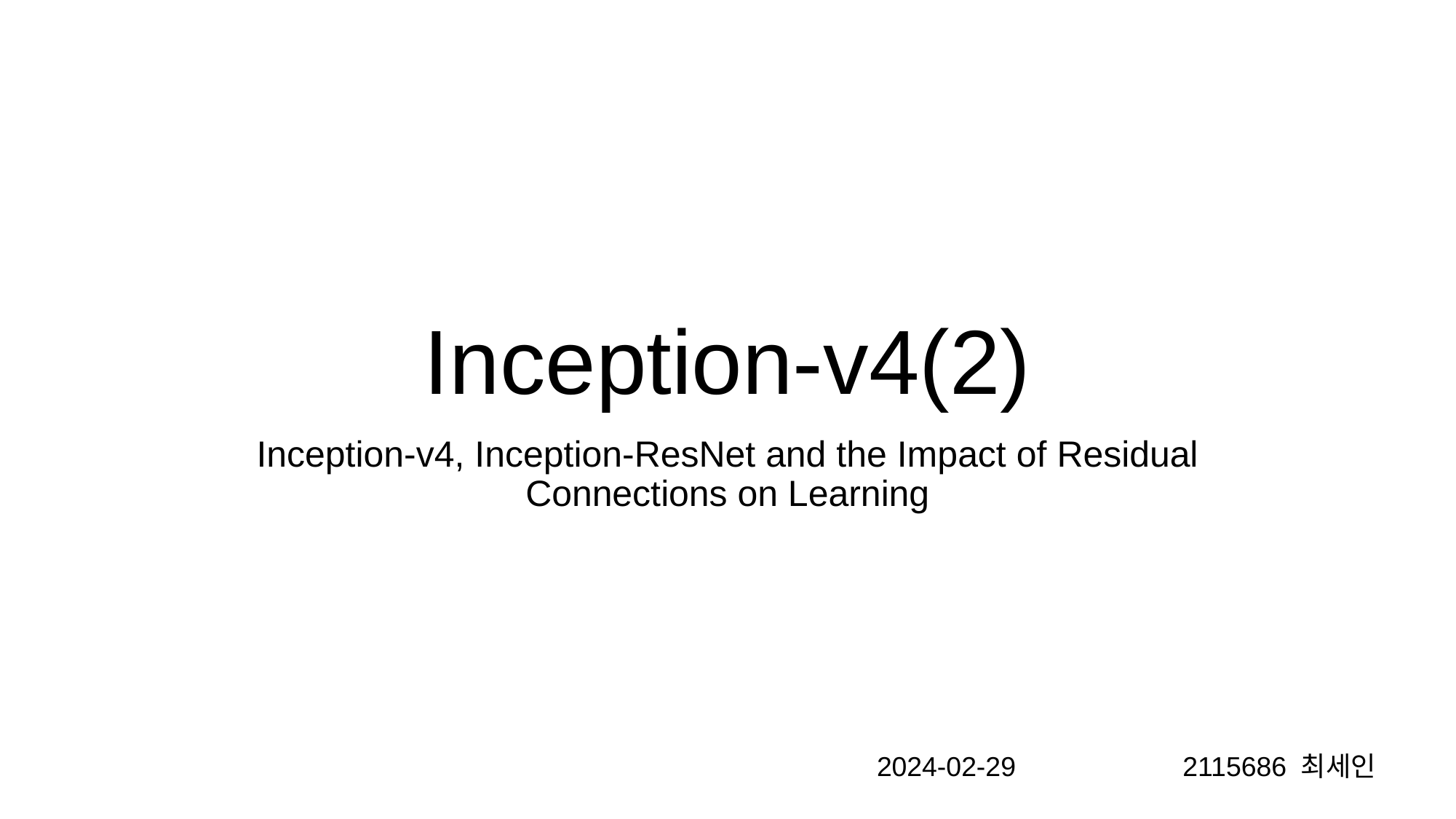

# Inception-v4(2)
Inception-v4, Inception-ResNet and the Impact of Residual Connections on Learning
2024-02-29
2115686 최세인